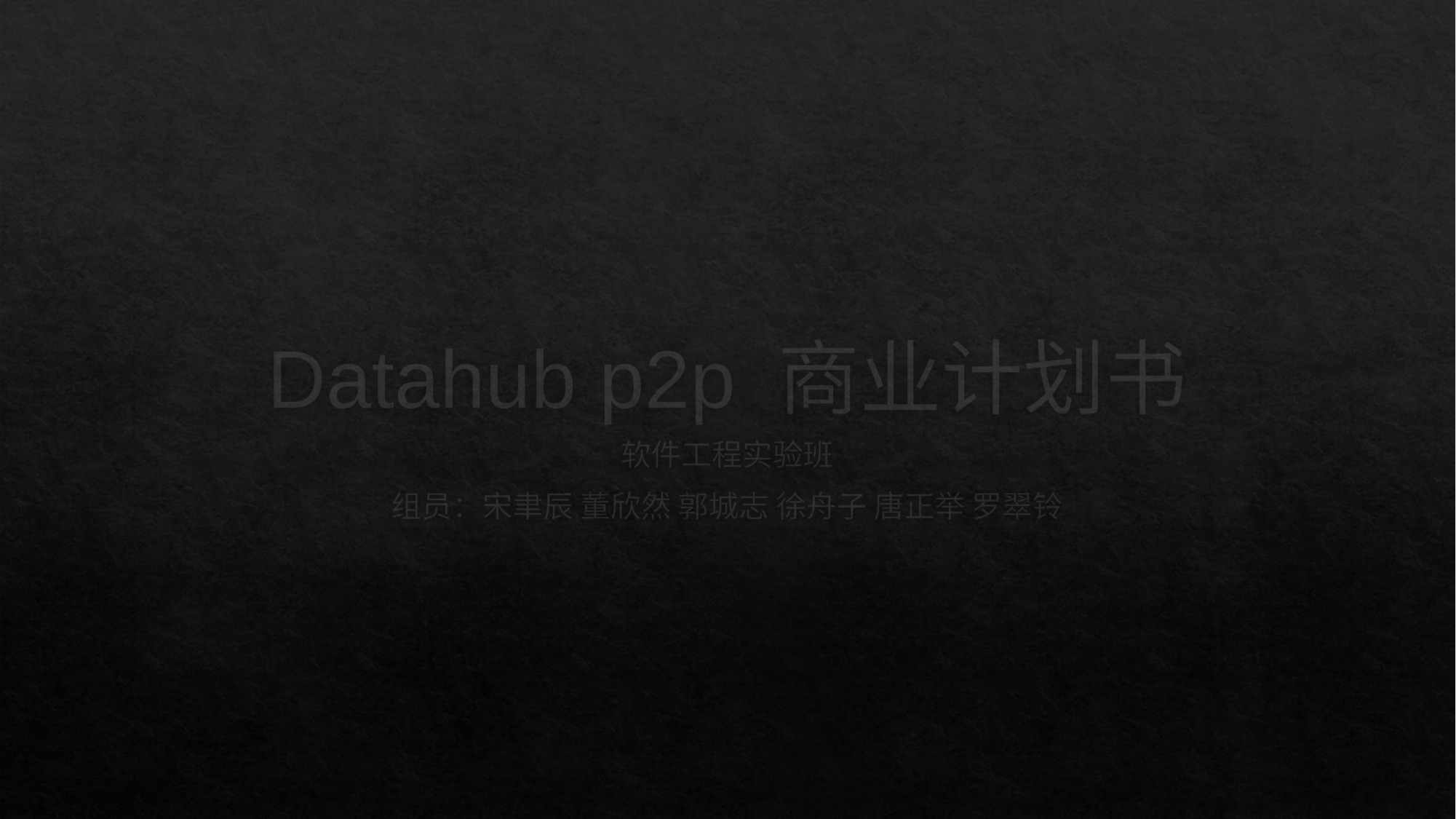

# Datahub p2p 商业计划书
软件工程实验班
组员：宋聿辰 董欣然 郭城志 徐舟子 唐正举 罗翠铃